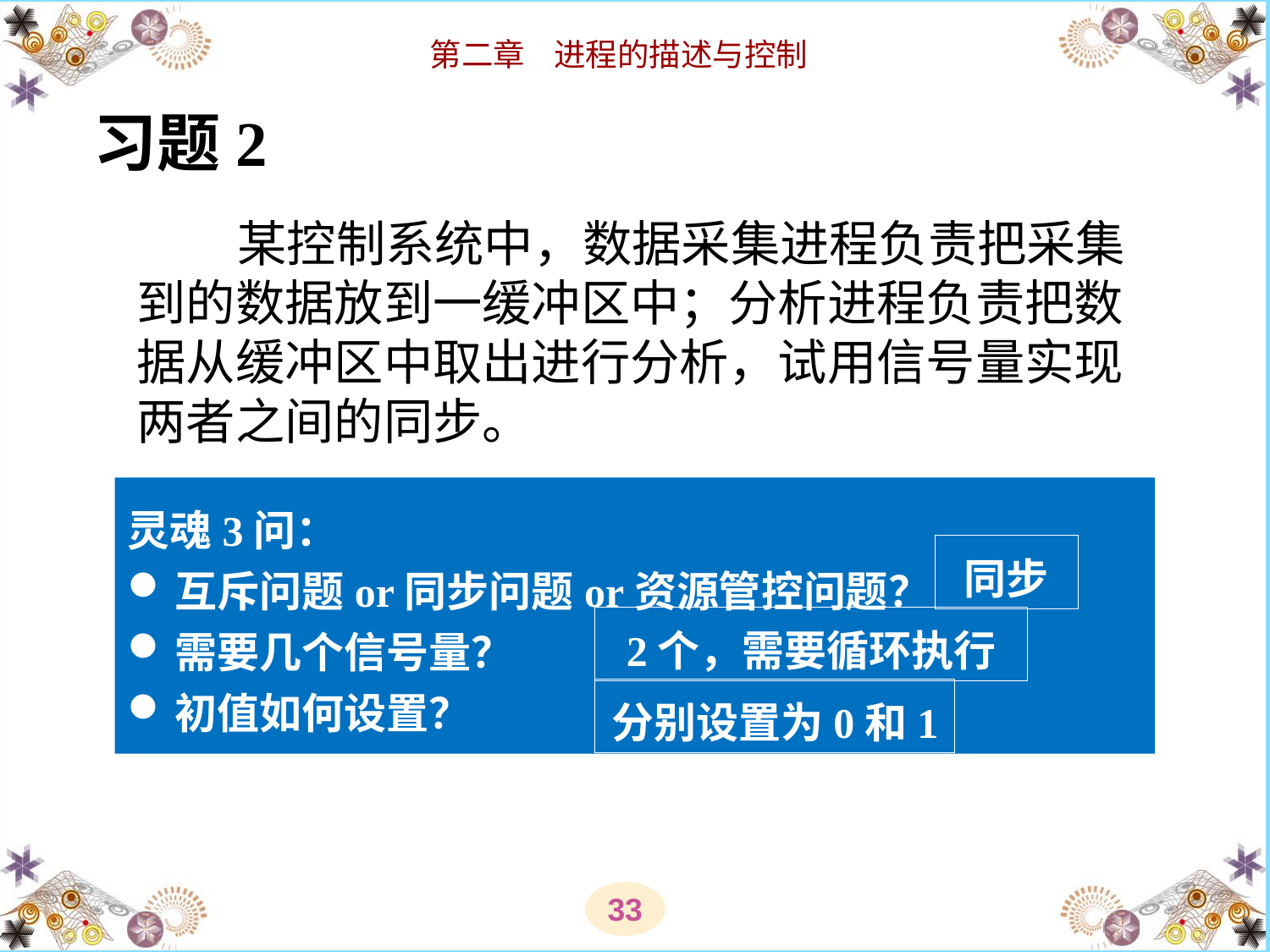

习题2
某控制系统中，数据采集进程负责把采集到的数据放到一缓冲区中；分析进程负责把数据从缓冲区中取出进行分析，试用信号量实现两者之间的同步。
灵魂3问：
互斥问题or同步问题or资源管控问题？
需要几个信号量？
初值如何设置？
同步
2个，需要循环执行
分别设置为0和1